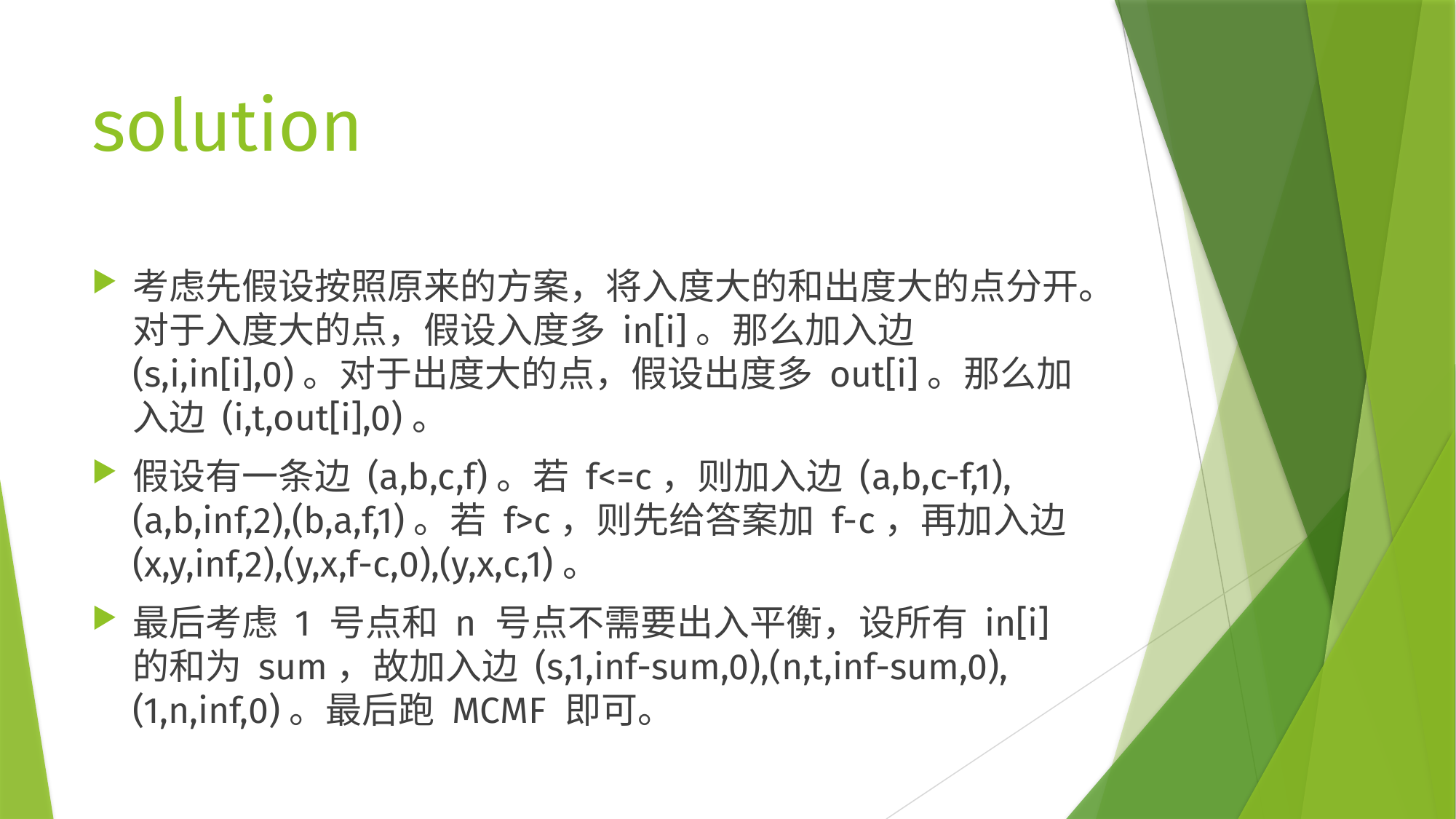

# solution
考虑先假设按照原来的方案，将入度大的和出度大的点分开。对于入度大的点，假设入度多 in[i]。那么加入边 (s,i,in[i],0)。对于出度大的点，假设出度多 out[i]。那么加入边 (i,t,out[i],0)。
假设有一条边 (a,b,c,f)。若 f<=c，则加入边 (a,b,c-f,1),(a,b,inf,2),(b,a,f,1)。若 f>c，则先给答案加 f-c，再加入边(x,y,inf,2),(y,x,f-c,0),(y,x,c,1)。
最后考虑 1 号点和 n 号点不需要出入平衡，设所有 in[i] 的和为 sum，故加入边 (s,1,inf-sum,0),(n,t,inf-sum,0),(1,n,inf,0)。最后跑 MCMF 即可。